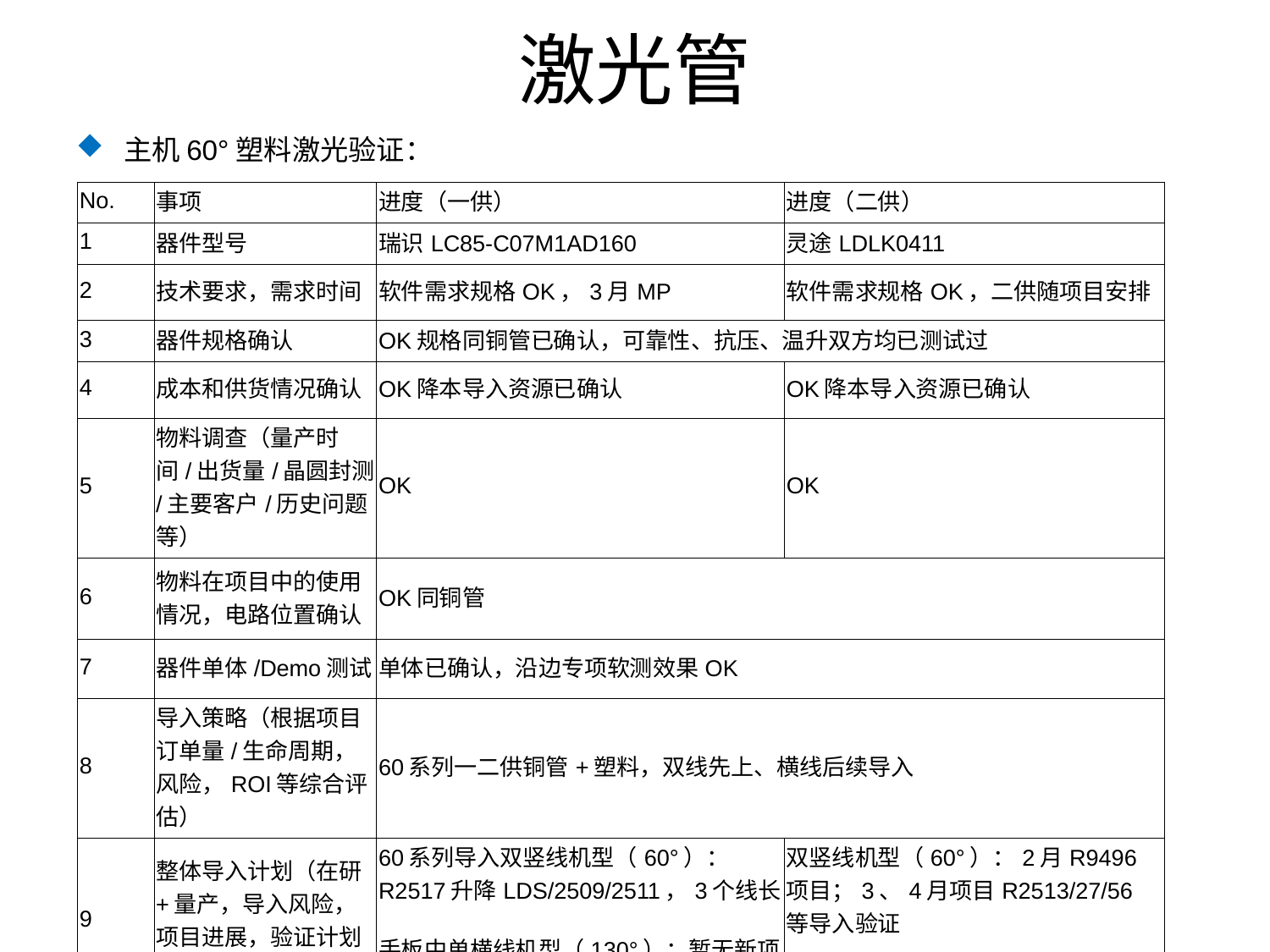

# 激光管
主机60°塑料激光验证：
| No. | 事项 | 进度（一供） | 进度（二供） |
| --- | --- | --- | --- |
| 1 | 器件型号 | 瑞识LC85-C07M1AD160 | 灵途LDLK0411 |
| 2 | 技术要求，需求时间 | 软件需求规格OK，3月MP | 软件需求规格OK，二供随项目安排 |
| 3 | 器件规格确认 | OK规格同铜管已确认，可靠性、抗压、温升双方均已测试过 |  |
| 4 | 成本和供货情况确认 | OK降本导入资源已确认 | OK降本导入资源已确认 |
| 5 | 物料调查（量产时间/出货量/晶圆封测/主要客户/历史问题等） | OK | OK |
| 6 | 物料在项目中的使用情况，电路位置确认 | OK同铜管 |  |
| 7 | 器件单体/Demo测试 | 单体已确认，沿边专项软测效果OK |  |
| 8 | 导入策略（根据项目订单量/生命周期，风险，ROI等综合评估） | 60系列一二供铜管+塑料，双线先上、横线后续导入 |  |
| 9 | 整体导入计划（在研+量产，导入风险，项目进展，验证计划匹配度等） | 60系列导入双竖线机型（60°）：R2517升降LDS/2509/2511，3个线长 手板中单横线机型（130°）：暂无新项目，降本ECN导旧项目 | 双竖线机型（60°）：2月R9496项目；3、4月项目R2513/27/56 等导入验证 横线项目：MOVA 2534/9504 |